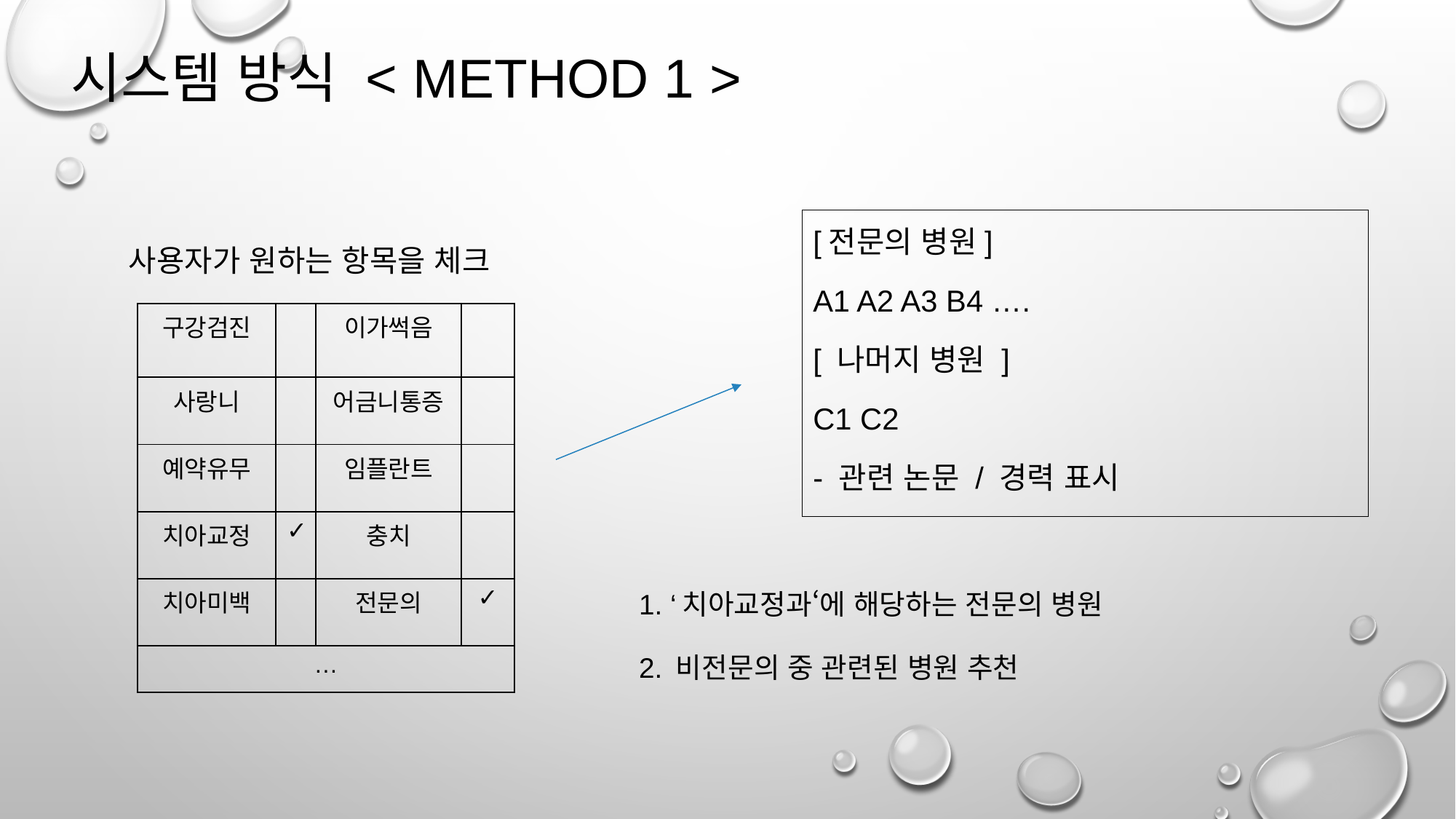

# 시스템 방식 < MeThod 1 >
[전문의 병원]
A1 A2 A3 B4 ….
[ 나머지 병원 ]
C1 C2
- 관련 논문 / 경력 표시
사용자가 원하는 항목을 체크
| 구강검진 |  | 이가썩음 |  |
| --- | --- | --- | --- |
| 사랑니 |  | 어금니통증 |  |
| 예약유무 |  | 임플란트 |  |
| 치아교정 | ✓ | 충치 |  |
| 치아미백 |  | 전문의 | ✓ |
| … |  |  |  |
1. ‘치아교정과‘에 해당하는 전문의 병원
2. 비전문의 중 관련된 병원 추천